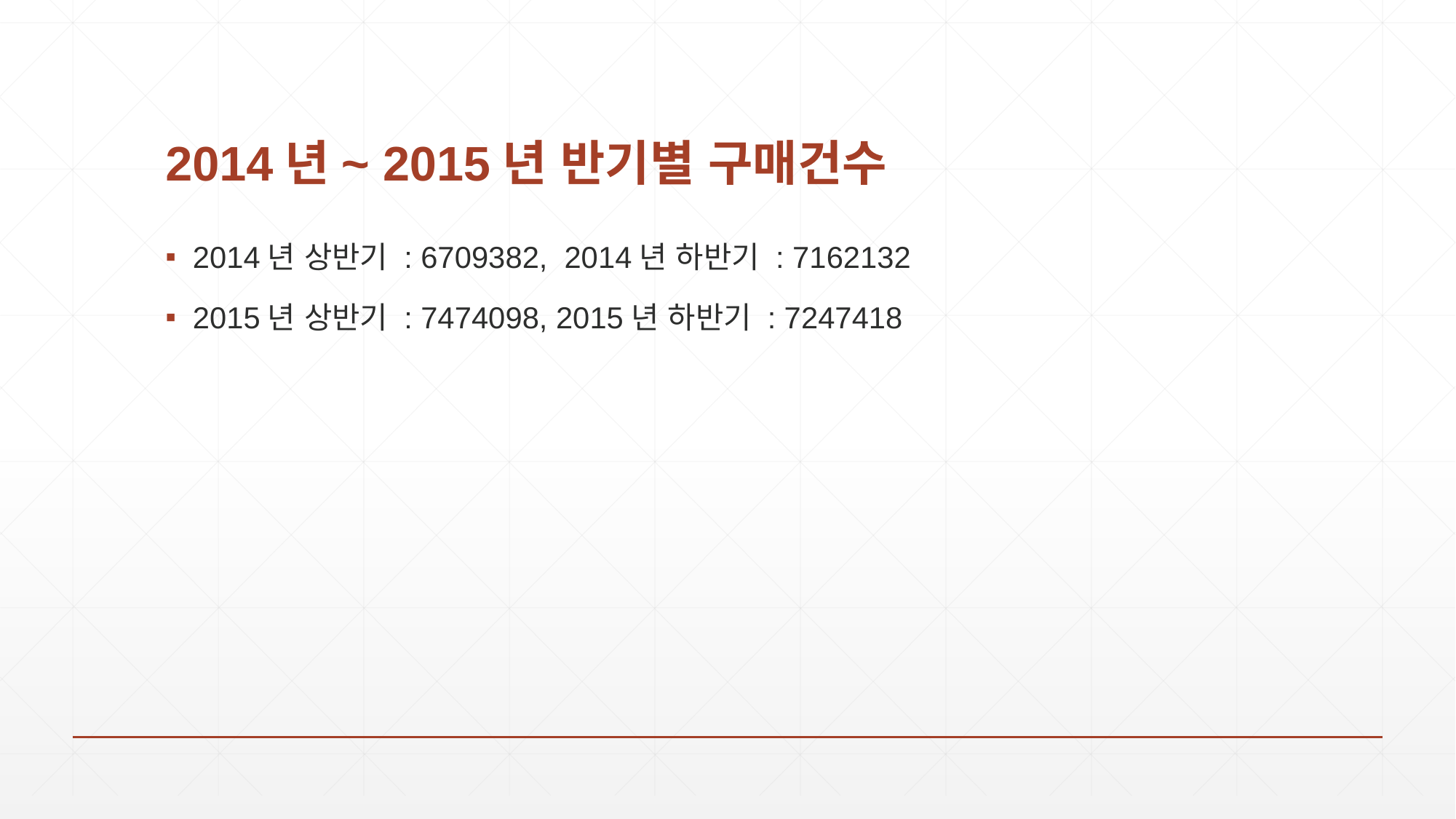

# 2014년~ 2015년 반기별 구매건수
2014년 상반기 : 6709382,  2014년 하반기 : 7162132
2015년 상반기 : 7474098, 2015년 하반기 : 7247418